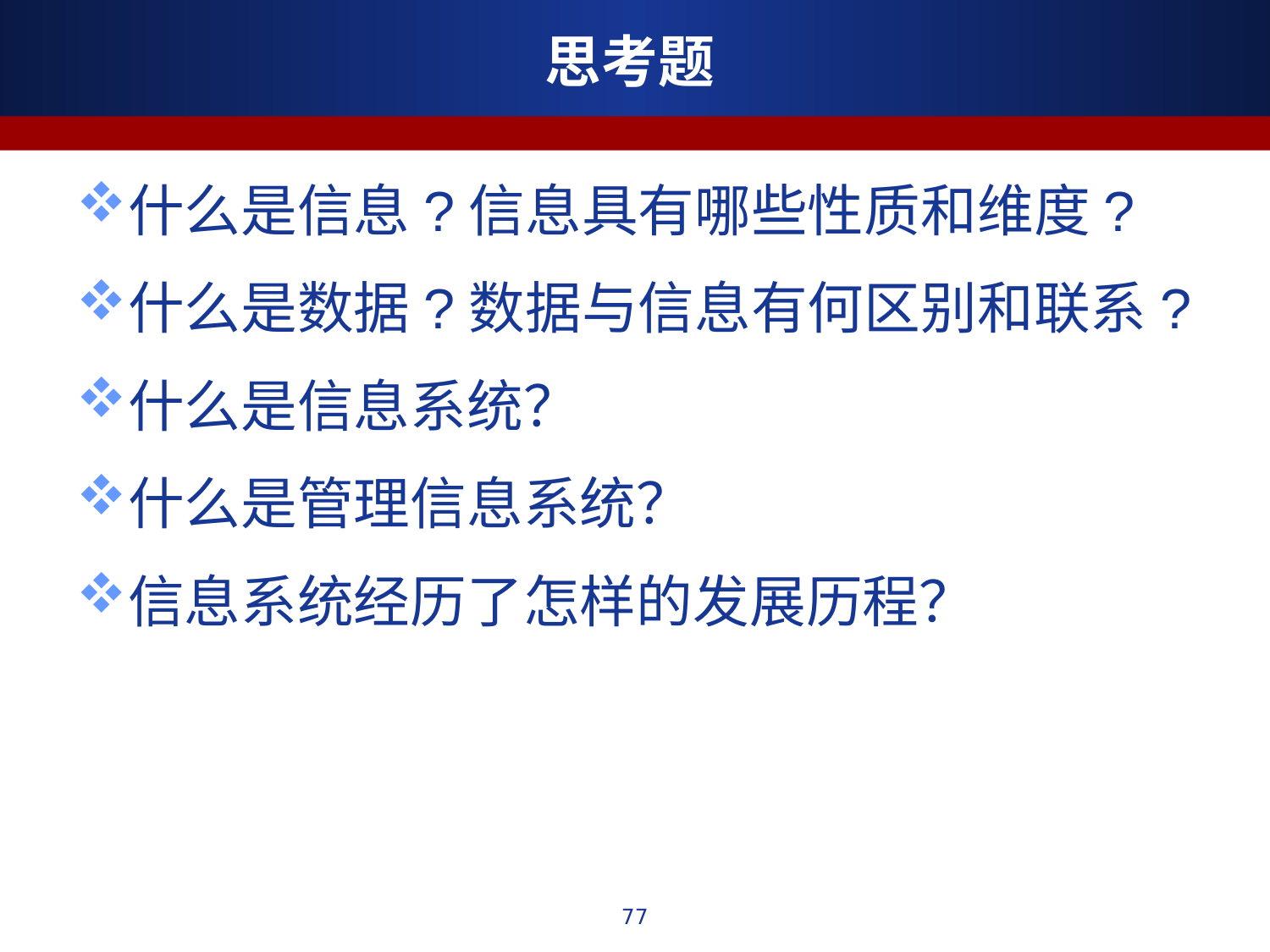

# 思考题
什么是信息?信息具有哪些性质和维度?
什么是数据?数据与信息有何区别和联系?
什么是信息系统？
什么是管理信息系统？
信息系统经历了怎样的发展历程？

77